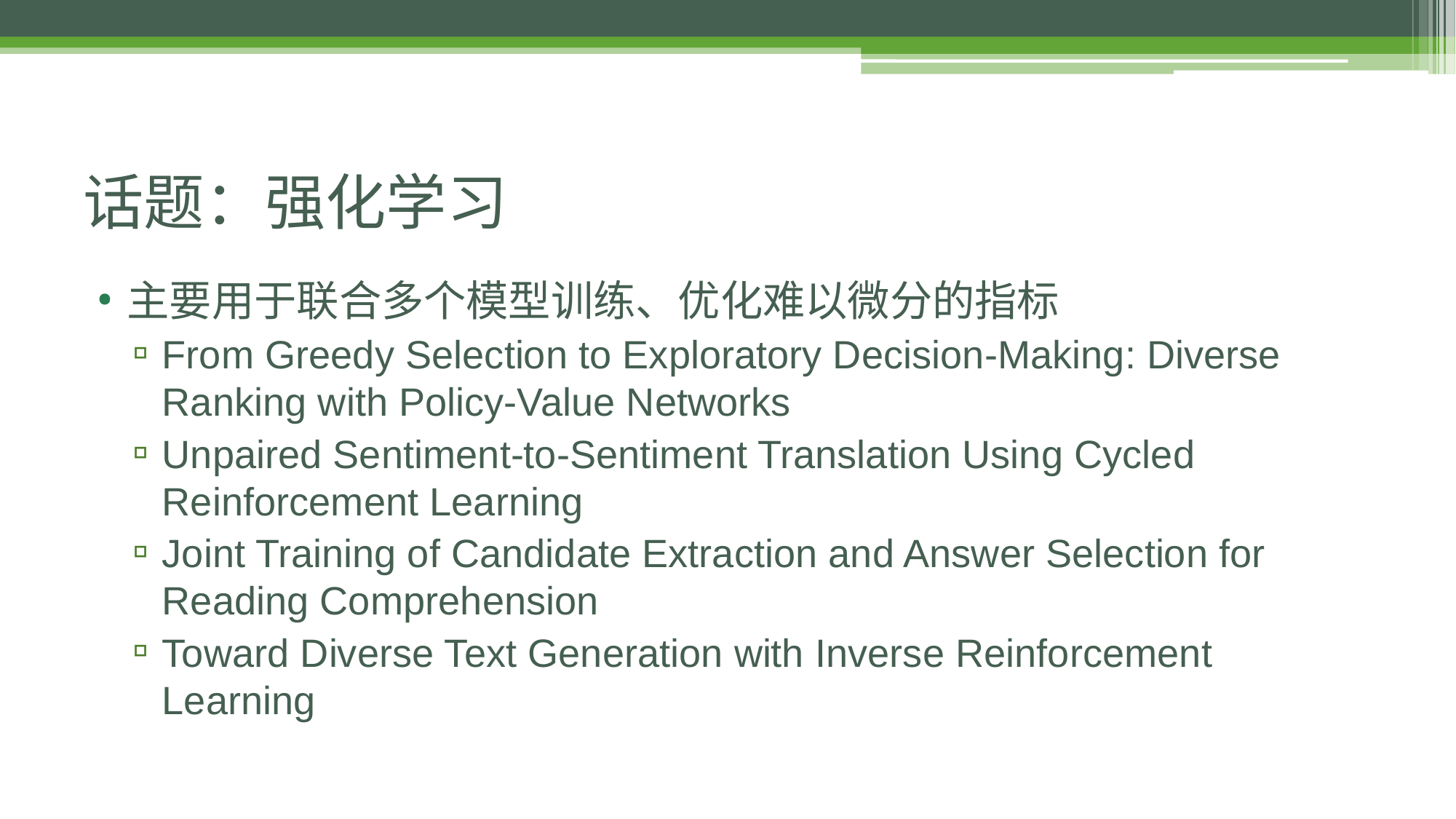

# 话题：强化学习
主要用于联合多个模型训练、优化难以微分的指标
From Greedy Selection to Exploratory Decision-Making: Diverse Ranking with Policy-Value Networks
Unpaired Sentiment-to-Sentiment Translation Using Cycled Reinforcement Learning
Joint Training of Candidate Extraction and Answer Selection for Reading Comprehension
Toward Diverse Text Generation with Inverse Reinforcement Learning